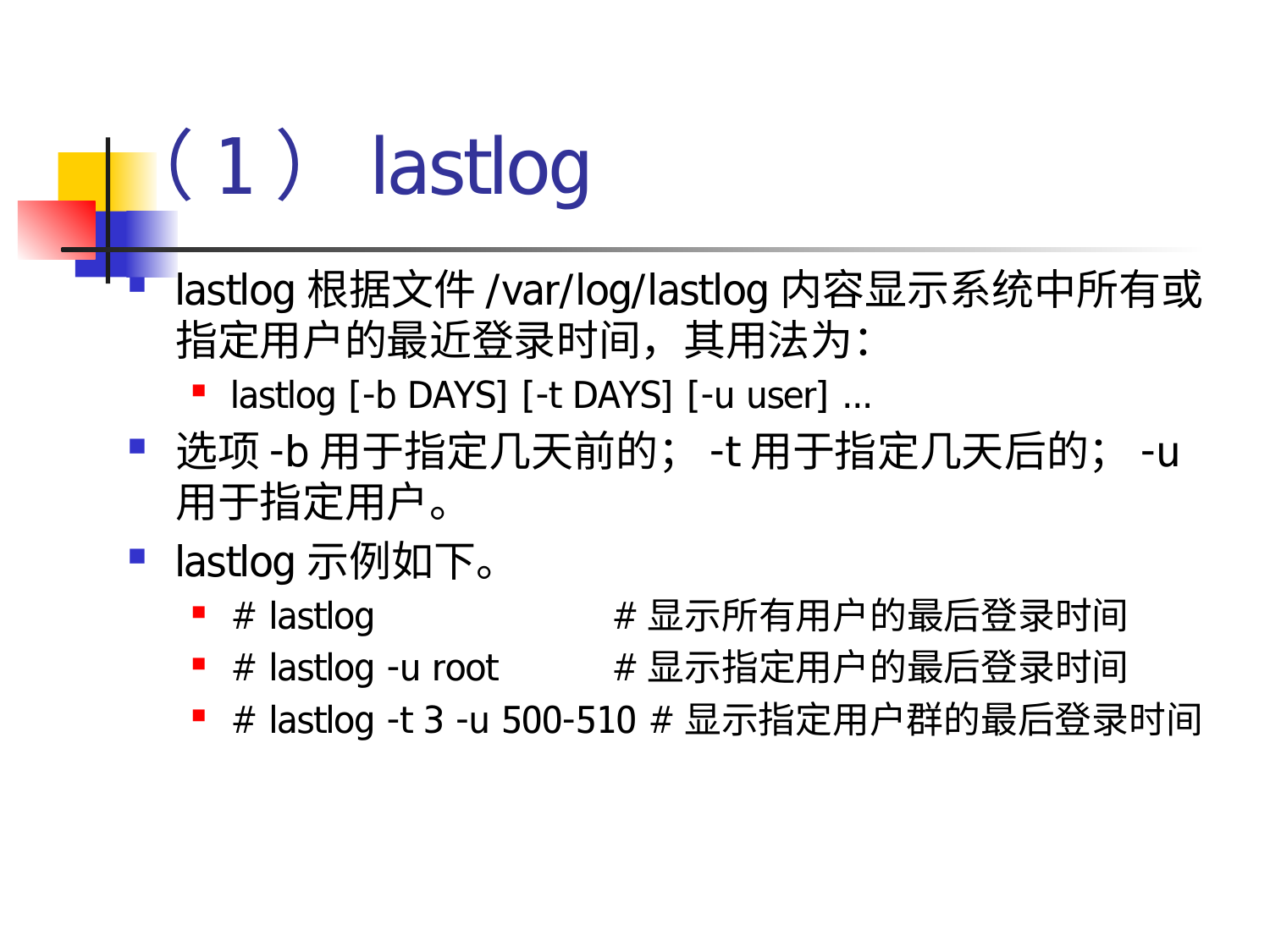

# （1）lastlog
lastlog根据文件/var/log/lastlog内容显示系统中所有或指定用户的最近登录时间，其用法为：
lastlog [-b DAYS] [-t DAYS] [-u user] …
选项-b用于指定几天前的；-t用于指定几天后的；-u用于指定用户。
lastlog示例如下。
# lastlog 		#显示所有用户的最后登录时间
# lastlog -u root 	#显示指定用户的最后登录时间
# lastlog -t 3 -u 500-510 #显示指定用户群的最后登录时间